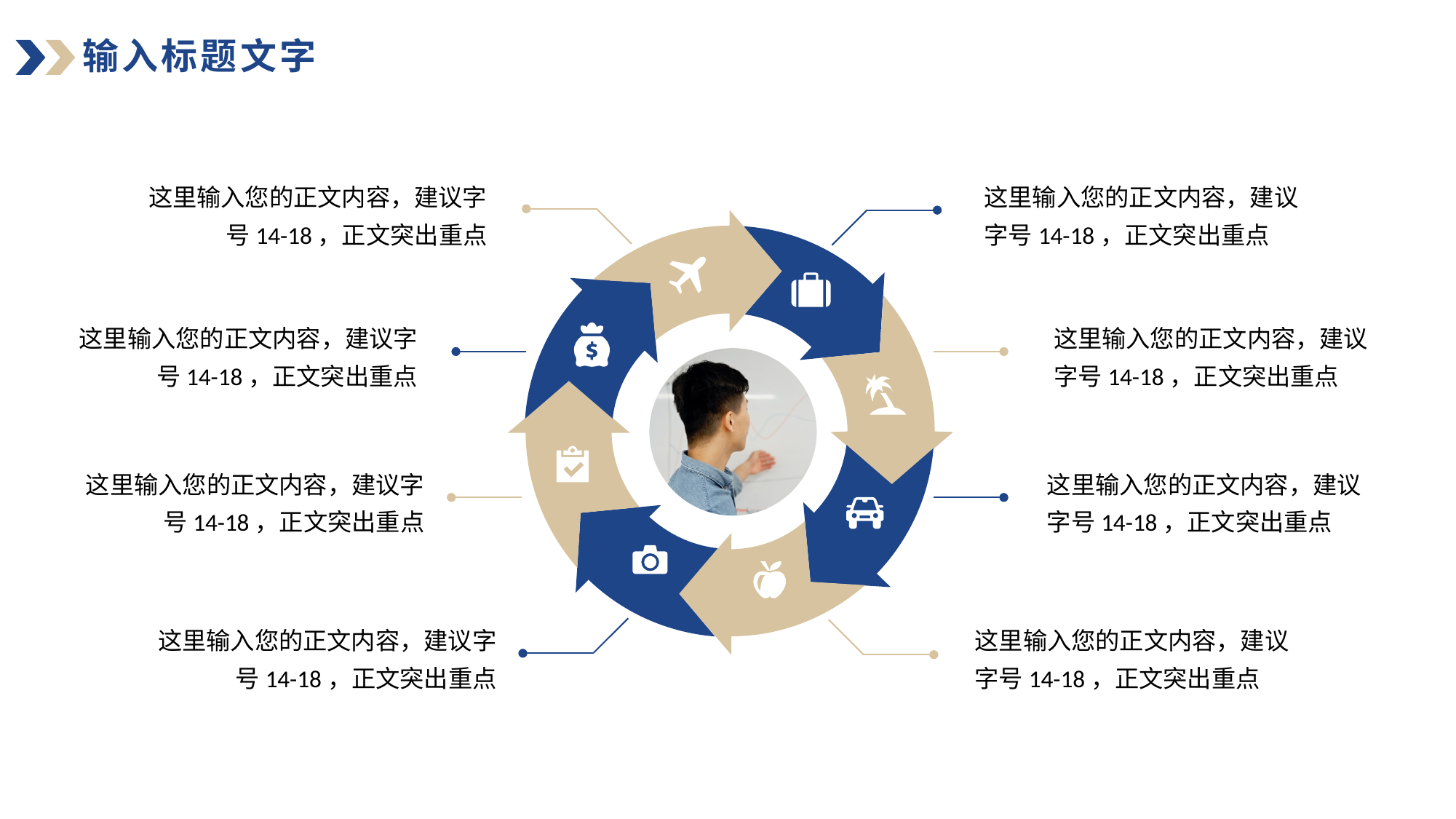

# 输入标题文字
这里输入您的正文内容，建议字号14-18，正文突出重点
这里输入您的正文内容，建议字号14-18，正文突出重点

这里输入您的正文内容，建议字号14-18，正文突出重点
这里输入您的正文内容，建议字号14-18，正文突出重点

这里输入您的正文内容，建议字号14-18，正文突出重点
这里输入您的正文内容，建议字号14-18，正文突出重点

这里输入您的正文内容，建议字号14-18，正文突出重点
这里输入您的正文内容，建议字号14-18，正文突出重点